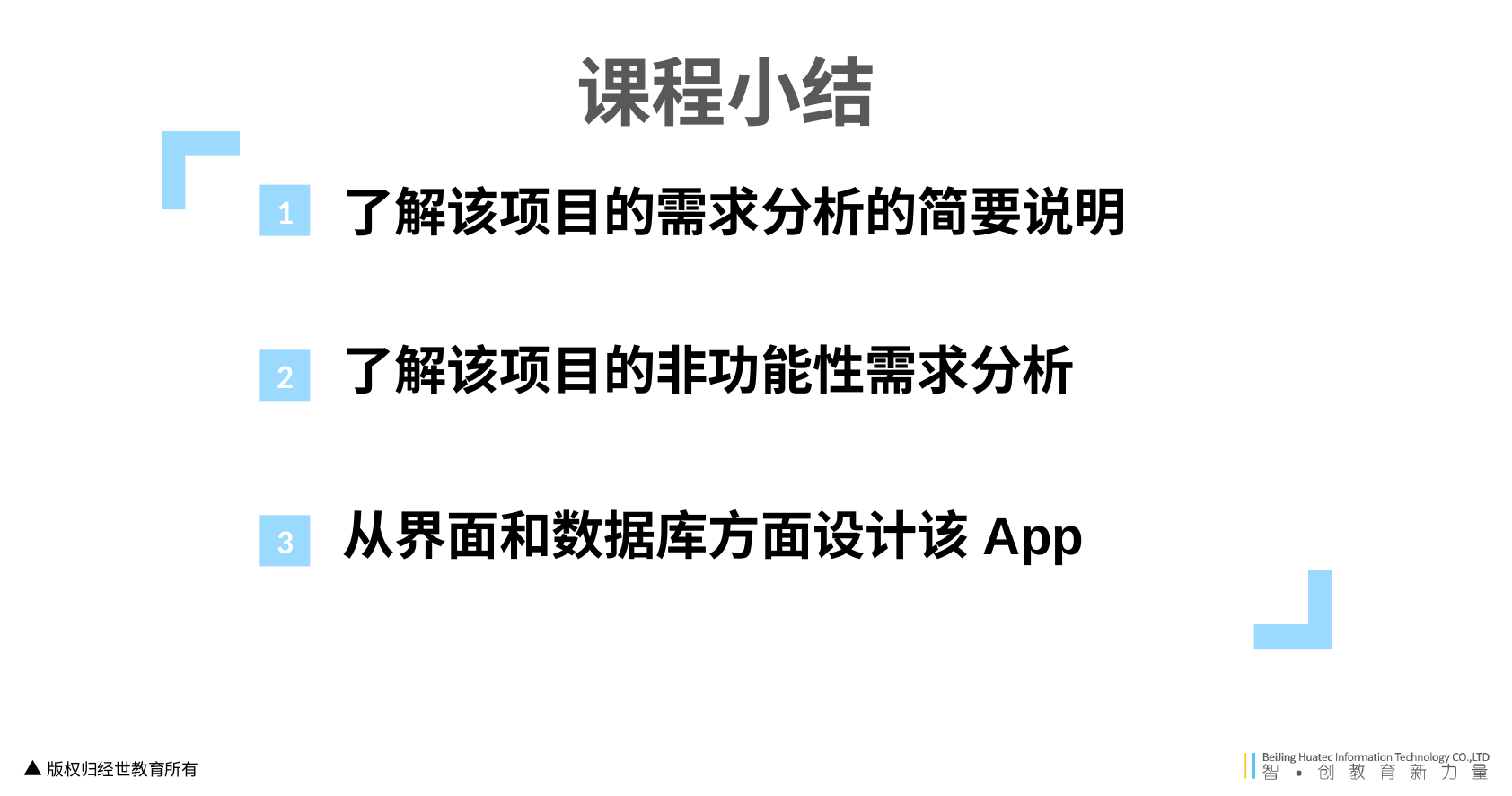

课程小结

了解该项目的需求分析的简要说明
1
了解该项目的非功能性需求分析
2
从界面和数据库方面设计该App
3